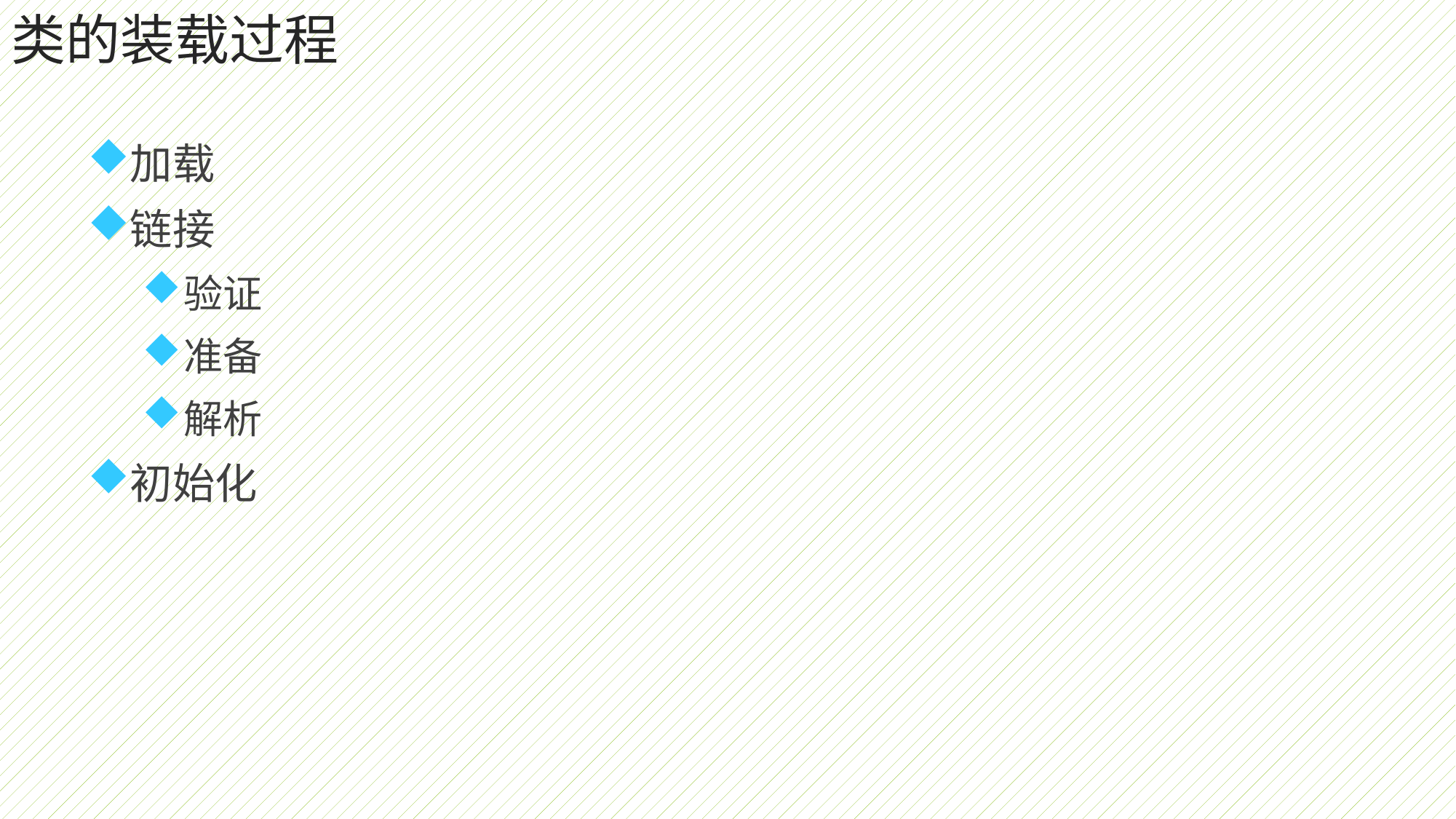

# 类的装载过程
加载
链接
验证
准备
解析
初始化